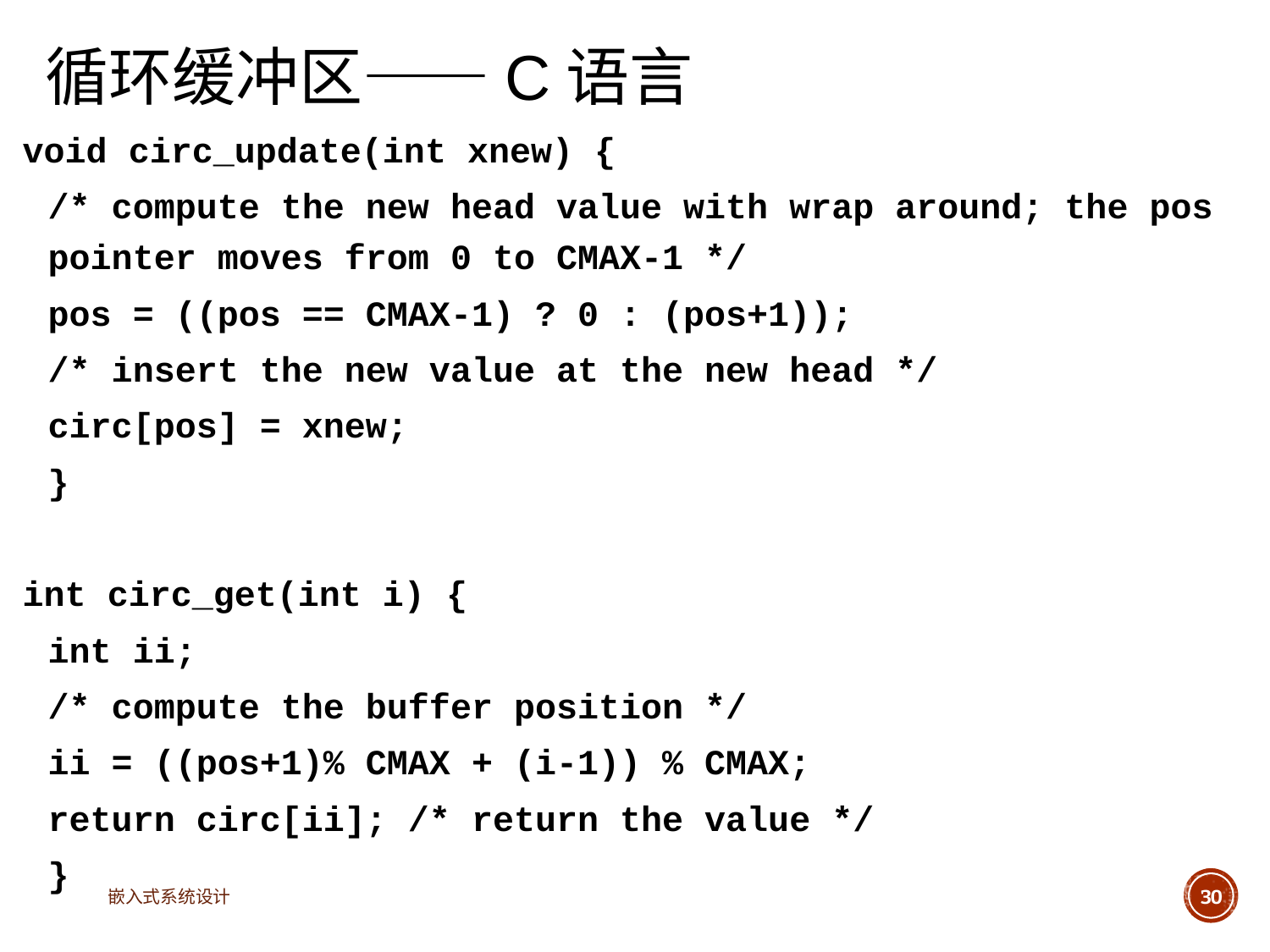

# 循环缓冲区——C语言
void circ_update(int xnew) {
	/* compute the new head value with wrap around; the pos pointer moves from 0 to CMAX-1 */
	pos = ((pos == CMAX-1) ? 0 : (pos+1));
	/* insert the new value at the new head */
	circ[pos] = xnew;
	}

int circ_get(int i) {
	int ii;
	/* compute the buffer position */
	ii = ((pos+1)% CMAX + (i-1)) % CMAX;
	return circ[ii]; /* return the value */
	}
嵌入式系统设计
30